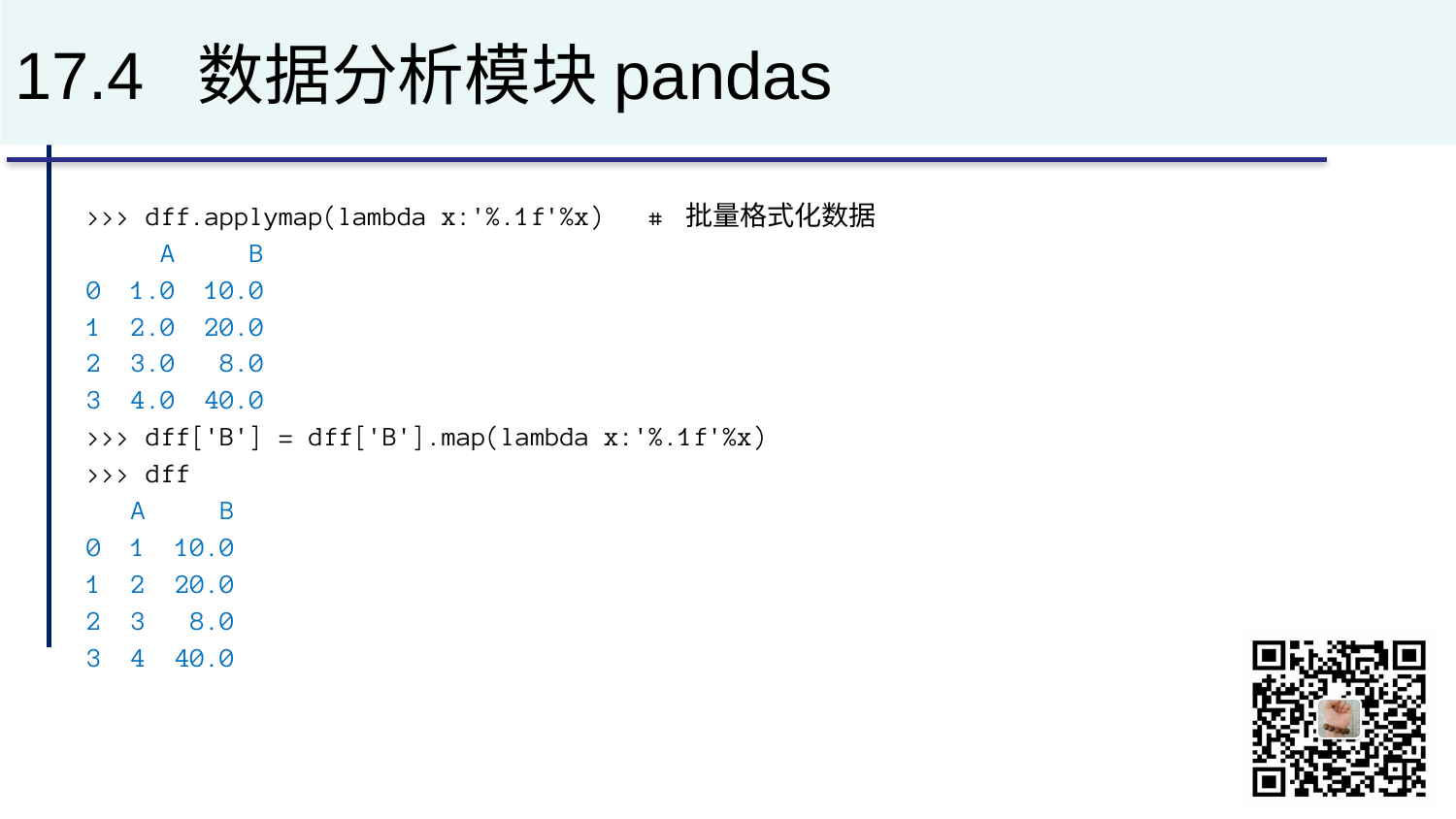

# 17.4  数据分析模块pandas
>>> dff.applymap(lambda x:'%.1f'%x)   # 批量格式化数据
     A     B
0  1.0  10.0
1  2.0  20.0
2  3.0   8.0
3  4.0  40.0
>>> dff['B'] = dff['B'].map(lambda x:'%.1f'%x)
>>> dff
   A     B
0  1  10.0
1  2  20.0
2  3   8.0
3  4  40.0